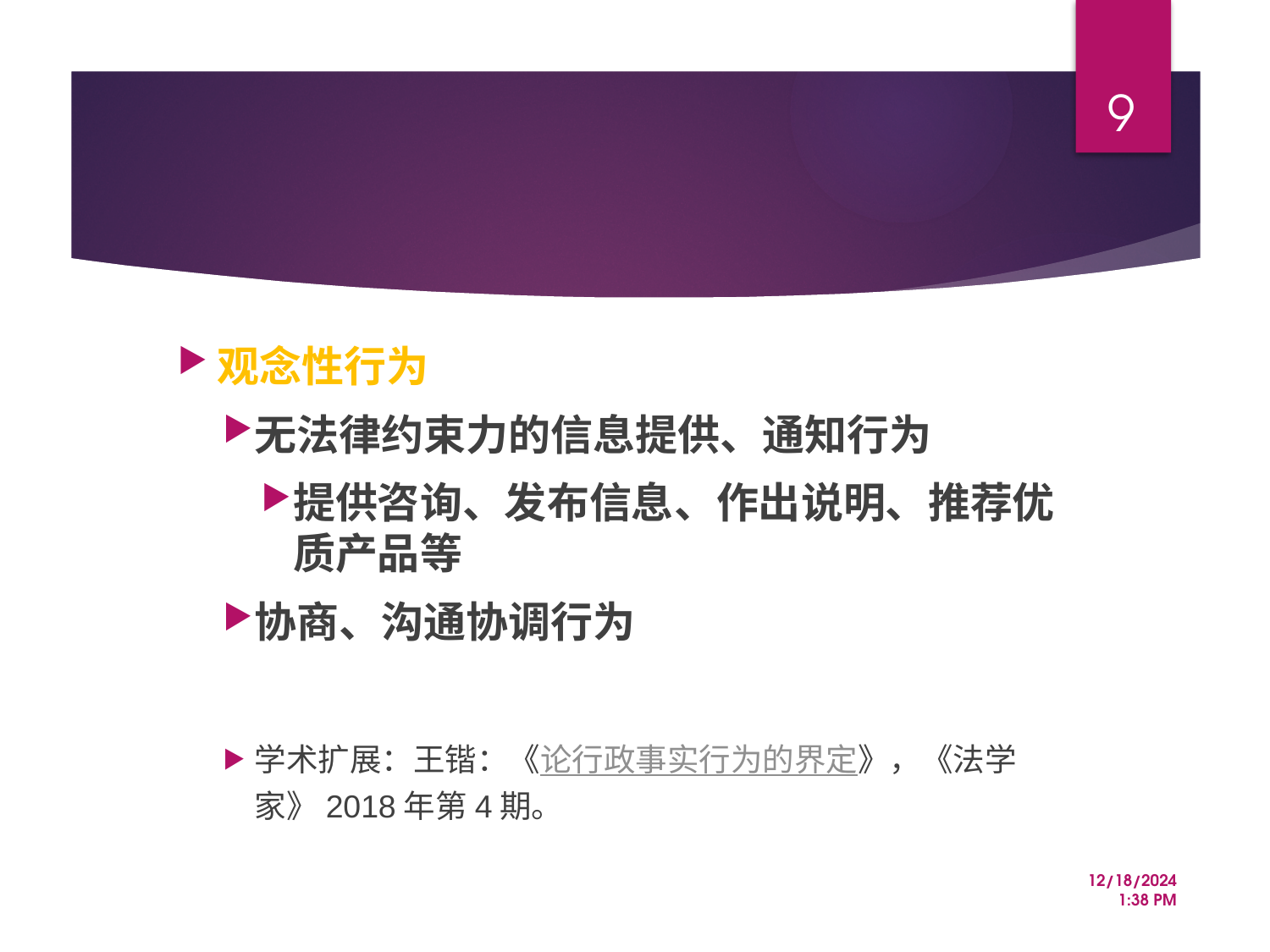

9
#
观念性行为
无法律约束力的信息提供、通知行为
提供咨询、发布信息、作出说明、推荐优质产品等
协商、沟通协调行为

学术扩展：王锴：《论行政事实行为的界定》，《法学家》2018年第4期。

12/18/2024 1:38 PM